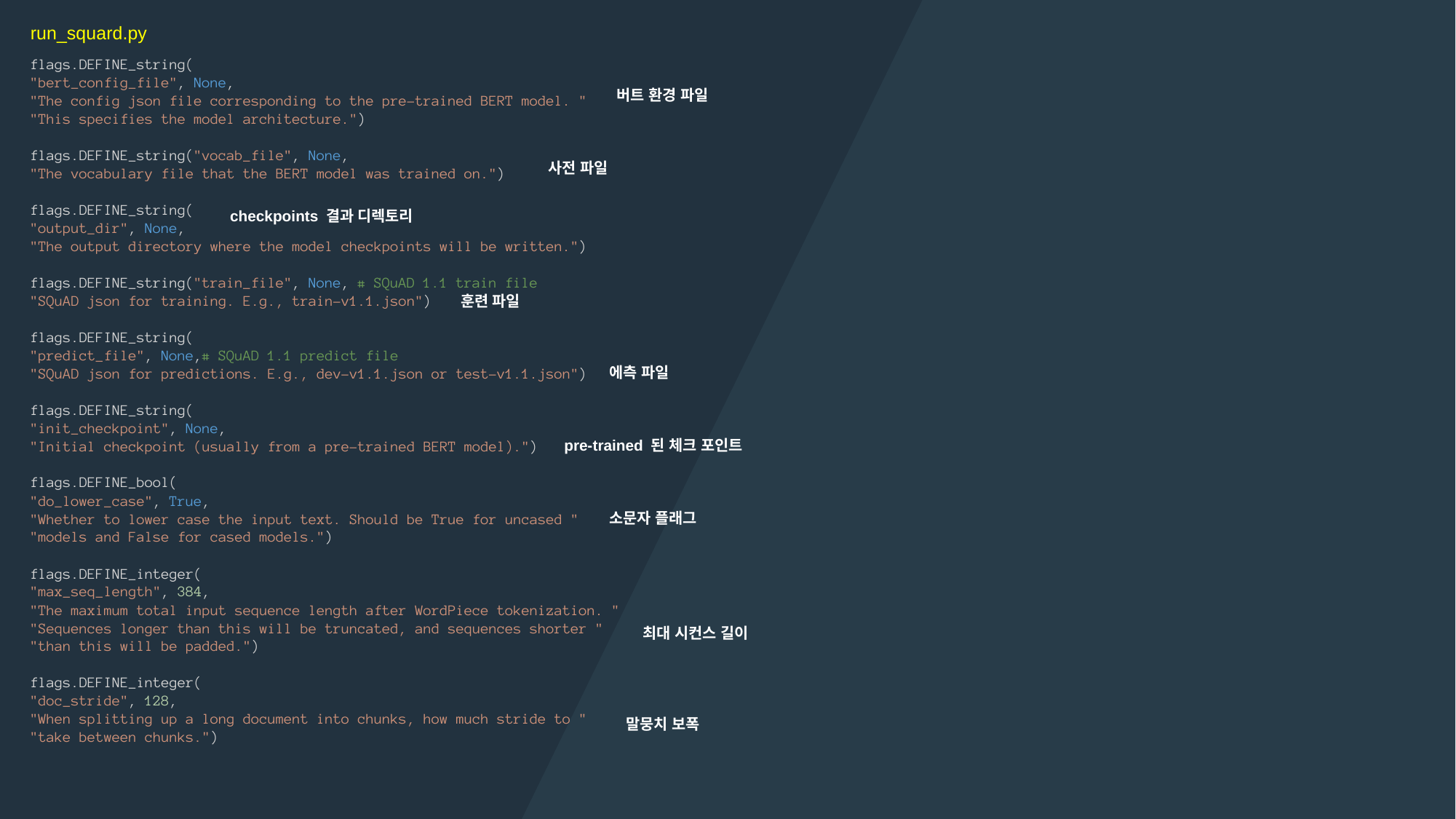

run_squard.py
flags.DEFINE_string(
"bert_config_file", None,
"The config json file corresponding to the pre-trained BERT model. "
"This specifies the model architecture.")
flags.DEFINE_string("vocab_file", None,
"The vocabulary file that the BERT model was trained on.")
flags.DEFINE_string(
"output_dir", None,
"The output directory where the model checkpoints will be written.")
flags.DEFINE_string("train_file", None, # SQuAD 1.1 train file
"SQuAD json for training. E.g., train-v1.1.json")
flags.DEFINE_string(
"predict_file", None,# SQuAD 1.1 predict file
"SQuAD json for predictions. E.g., dev-v1.1.json or test-v1.1.json")
flags.DEFINE_string(
"init_checkpoint", None,
"Initial checkpoint (usually from a pre-trained BERT model).")
flags.DEFINE_bool(
"do_lower_case", True,
"Whether to lower case the input text. Should be True for uncased "
"models and False for cased models.")
flags.DEFINE_integer(
"max_seq_length", 384,
"The maximum total input sequence length after WordPiece tokenization. "
"Sequences longer than this will be truncated, and sequences shorter "
"than this will be padded.")
flags.DEFINE_integer(
"doc_stride", 128,
"When splitting up a long document into chunks, how much stride to "
"take between chunks.")
버트 환경 파일
사전 파일
checkpoints 결과 디렉토리
훈련 파일
에측 파일
pre-trained 된 체크 포인트
소문자 플래그
최대 시컨스 길이
말뭉치 보폭